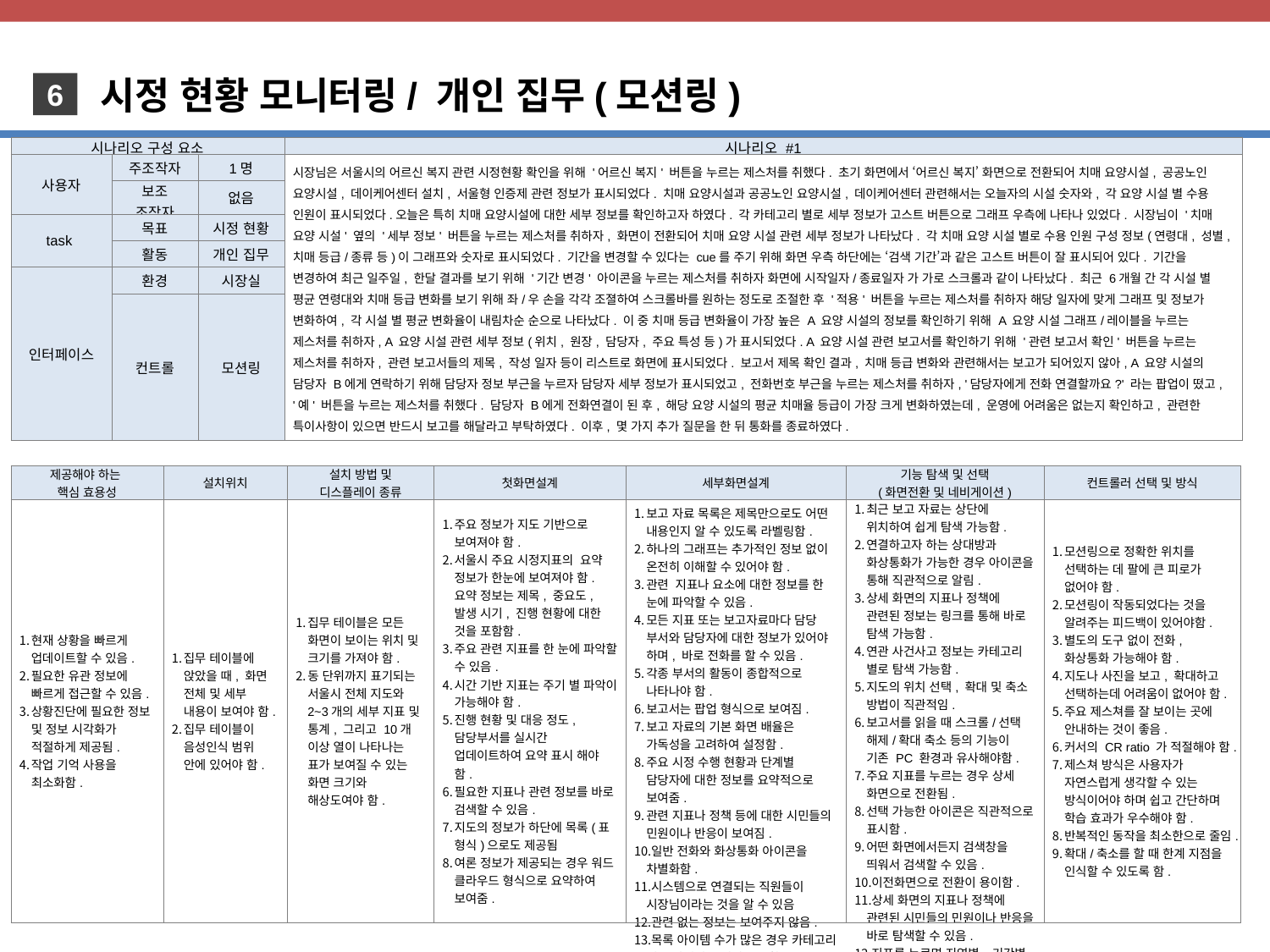

시정 현황 모니터링/ 개인 집무(모션링)
6
| 시나리오 구성 요소 |  |  | 시나리오 #1 |
| --- | --- | --- | --- |
| 사용자 | 주조작자 | 1명 | 시장님은 서울시의 어르신 복지 관련 시정현황 확인을 위해 '어르신 복지' 버튼을 누르는 제스처를 취했다. 초기 화면에서 ‘어르신 복지’ 화면으로 전환되어 치매 요양시설, 공공노인 요양시설, 데이케어센터 설치, 서울형 인증제 관련 정보가 표시되었다. 치매 요양시설과 공공노인 요양시설, 데이케어센터 관련해서는 오늘자의 시설 숫자와, 각 요양 시설 별 수용 인원이 표시되었다.오늘은 특히 치매 요양시설에 대한 세부 정보를 확인하고자 하였다. 각 카테고리 별로 세부 정보가 고스트 버튼으로 그래프 우측에 나타나 있었다. 시장님이 '치매 요양 시설' 옆의 '세부 정보' 버튼을 누르는 제스처를 취하자, 화면이 전환되어 치매 요양 시설 관련 세부 정보가 나타났다. 각 치매 요양 시설 별로 수용 인원 구성 정보(연령대, 성별, 치매 등급/종류 등)이 그래프와 숫자로 표시되었다. 기간을 변경할 수 있다는 cue를 주기 위해 화면 우측 하단에는 ‘검색 기간’과 같은 고스트 버튼이 잘 표시되어 있다. 기간을 변경하여 최근 일주일, 한달 결과를 보기 위해 '기간 변경' 아이콘을 누르는 제스처를 취하자 화면에 시작일자/종료일자 가 가로 스크롤과 같이 나타났다. 최근 6개월 간 각 시설 별 평균 연령대와 치매 등급 변화를 보기 위해 좌/우 손을 각각 조졀하여 스크롤바를 원하는 정도로 조절한 후 '적용' 버튼을 누르는 제스처를 취하자 해당 일자에 맞게 그래프 및 정보가 변화하여, 각 시설 별 평균 변화율이 내림차순 순으로 나타났다. 이 중 치매 등급 변화율이 가장 높은 A 요양 시설의 정보를 확인하기 위해 A 요양 시설 그래프/레이블을 누르는 제스처를 취하자, A 요양 시설 관련 세부 정보(위치, 원장, 담당자, 주요 특성 등)가 표시되었다. A 요양 시설 관련 보고서를 확인하기 위해 '관련 보고서 확인' 버튼을 누르는 제스처를 취하자, 관련 보고서들의 제목, 작성 일자 등이 리스트로 화면에 표시되었다. 보고서 제목 확인 결과, 치매 등급 변화와 관련해서는 보고가 되어있지 않아, A 요양 시설의 담당자 B에게 연락하기 위해 담당자 정보 부근을 누르자 담당자 세부 정보가 표시되었고, 전화번호 부근을 누르는 제스처를 취하자, '담당자에게 전화 연결할까요?' 라는 팝업이 떴고, '예' 버튼을 누르는 제스처를 취했다. 담당자 B에게 전화연결이 된 후, 해당 요양 시설의 평균 치매율 등급이 가장 크게 변화하였는데, 운영에 어려움은 없는지 확인하고, 관련한 특이사항이 있으면 반드시 보고를 해달라고 부탁하였다. 이후, 몇 가지 추가 질문을 한 뒤 통화를 종료하였다. |
|  | 보조 조작자 | 없음 |  |
| task | 목표 | 시정 현황 |  |
|  | 활동 | 개인 집무 |  |
| 인터페이스 | 환경 | 시장실 |  |
|  | 컨트롤 | 모션링 |  |
| 제공해야 하는 핵심 효용성 | 설치위치 | 설치 방법 및 디스플레이 종류 | 첫화면설계 | 세부화면설계 | 기능 탐색 및 선택 (화면전환 및 네비게이션) | 컨트롤러 선택 및 방식 |
| --- | --- | --- | --- | --- | --- | --- |
| 현재 상황을 빠르게 업데이트할 수 있음. 필요한 유관 정보에 빠르게 접근할 수 있음. 상황진단에 필요한 정보 및 정보 시각화가 적절하게 제공됨. 작업 기억 사용을 최소화함. | 집무 테이블에 앉았을 때, 화면 전체 및 세부 내용이 보여야 함. 집무 테이블이 음성인식 범위 안에 있어야 함. | 집무 테이블은 모든 화면이 보이는 위치 및 크기를 가져야 함. 동 단위까지 표기되는 서울시 전체 지도와 2~3개의 세부 지표 및 통계, 그리고 10개 이상 열이 나타나는 표가 보여질 수 있는 화면 크기와 해상도여야 함. | 주요 정보가 지도 기반으로 보여져야 함. 서울시 주요 시정지표의 요약 정보가 한눈에 보여져야 함. 요약 정보는 제목, 중요도, 발생 시기, 진행 현황에 대한 것을 포함함. 주요 관련 지표를 한 눈에 파악할 수 있음. 시간 기반 지표는 주기 별 파악이 가능해야 함. 진행 현황 및 대응 정도, 담당부서를 실시간 업데이트하여 요약 표시 해야 함. 필요한 지표나 관련 정보를 바로 검색할 수 있음. 지도의 정보가 하단에 목록(표 형식)으로도 제공됨 여론 정보가 제공되는 경우 워드 클라우드 형식으로 요약하여 보여줌. | 보고 자료 목록은 제목만으로도 어떤 내용인지 알 수 있도록 라벨링함. 하나의 그래프는 추가적인 정보 없이 온전히 이해할 수 있어야 함. 관련 지표나 요소에 대한 정보를 한 눈에 파악할 수 있음. 모든 지표 또는 보고자료마다 담당 부서와 담당자에 대한 정보가 있어야 하며, 바로 전화를 할 수 있음. 각종 부서의 활동이 종합적으로 나타나야 함. 보고서는 팝업 형식으로 보여짐. 보고 자료의 기본 화면 배율은 가독성을 고려하여 설정함. 주요 시정 수행 현황과 단계별 담당자에 대한 정보를 요약적으로 보여줌. 관련 지표나 정책 등에 대한 시민들의 민원이나 반응이 보여짐. 일반 전화와 화상통화 아이콘을 차별화함. 시스템으로 연결되는 직원들이 시장님이라는 것을 알 수 있음 관련 없는 정보는 보여주지 않음. 목록 아이템 수가 많은 경우 카테고리 별로 나눠서 보여지도록 함. 카테고리 분류 시 직관적인 분류 체계를 사용함. | 최근 보고 자료는 상단에 위치하여 쉽게 탐색 가능함. 연결하고자 하는 상대방과 화상통화가 가능한 경우 아이콘을 통해 직관적으로 알림. 상세 화면의 지표나 정책에 관련된 정보는 링크를 통해 바로 탐색 가능함. 연관 사건사고 정보는 카테고리 별로 탐색 가능함. 지도의 위치 선택, 확대 및 축소 방법이 직관적임. 보고서를 읽을 때 스크롤/선택 해제/확대 축소 등의 기능이 기존 PC 환경과 유사해야함. 주요 지표를 누르는 경우 상세 화면으로 전환됨. 선택 가능한 아이콘은 직관적으로 표시함. 어떤 화면에서든지 검색창을 띄워서 검색할 수 있음. 이전화면으로 전환이 용이함. 상세 화면의 지표나 정책에 관련된 시민들의 민원이나 반응을 바로 탐색할 수 있음. 지표를 누르면 지역별, 기간별, 관찰 대상별 세부 정보를 확인할 수 있음. | 모션링으로 정확한 위치를 선택하는 데 팔에 큰 피로가 없어야 함. 모션링이 작동되었다는 것을 알려주는 피드백이 있어야함. 별도의 도구 없이 전화, 화상통화 가능해야 함. 지도나 사진을 보고, 확대하고 선택하는데 어려움이 없어야 함. 주요 제스쳐를 잘 보이는 곳에 안내하는 것이 좋음. 커서의 CR ratio 가 적절해야 함. 제스쳐 방식은 사용자가 자연스럽게 생각할 수 있는 방식이어야 하며 쉽고 간단하며 학습 효과가 우수해야 함. 반복적인 동작을 최소한으로 줄임. 확대/축소를 할 때 한계 지점을 인식할 수 있도록 함. |